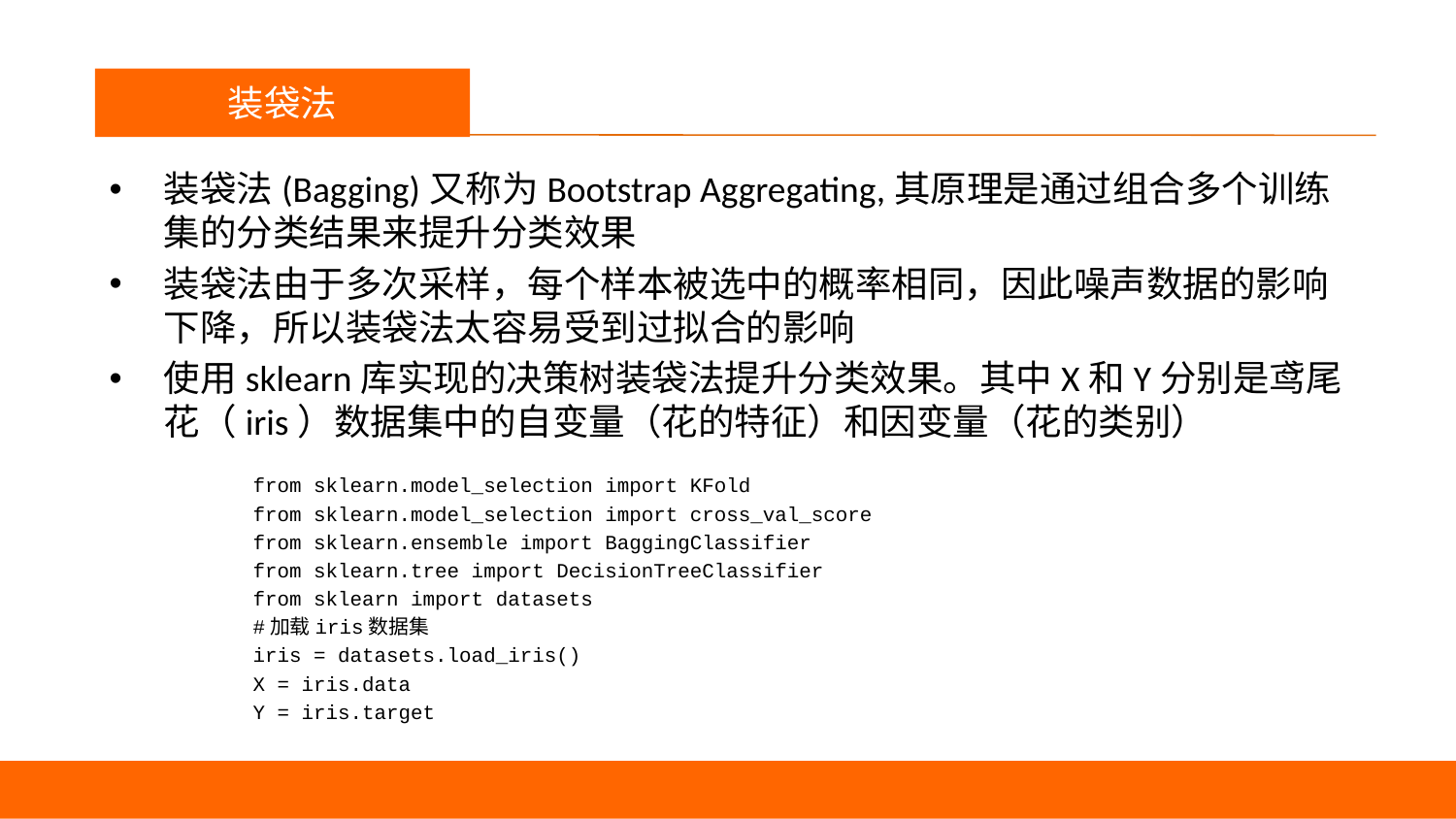

议程
装袋法

装袋法(Bagging)又称为Bootstrap Aggregating,其原理是通过组合多个训练集的分类结果来提升分类效果
装袋法由于多次采样，每个样本被选中的概率相同，因此噪声数据的影响下降，所以装袋法太容易受到过拟合的影响
使用sklearn库实现的决策树装袋法提升分类效果。其中X和Y分别是鸢尾花（iris）数据集中的自变量（花的特征）和因变量（花的类别）

from sklearn.model_selection import KFold
from sklearn.model_selection import cross_val_score
from sklearn.ensemble import BaggingClassifier
from sklearn.tree import DecisionTreeClassifier
from sklearn import datasets
#加载iris数据集
iris = datasets.load_iris()
X = iris.data
Y = iris.target